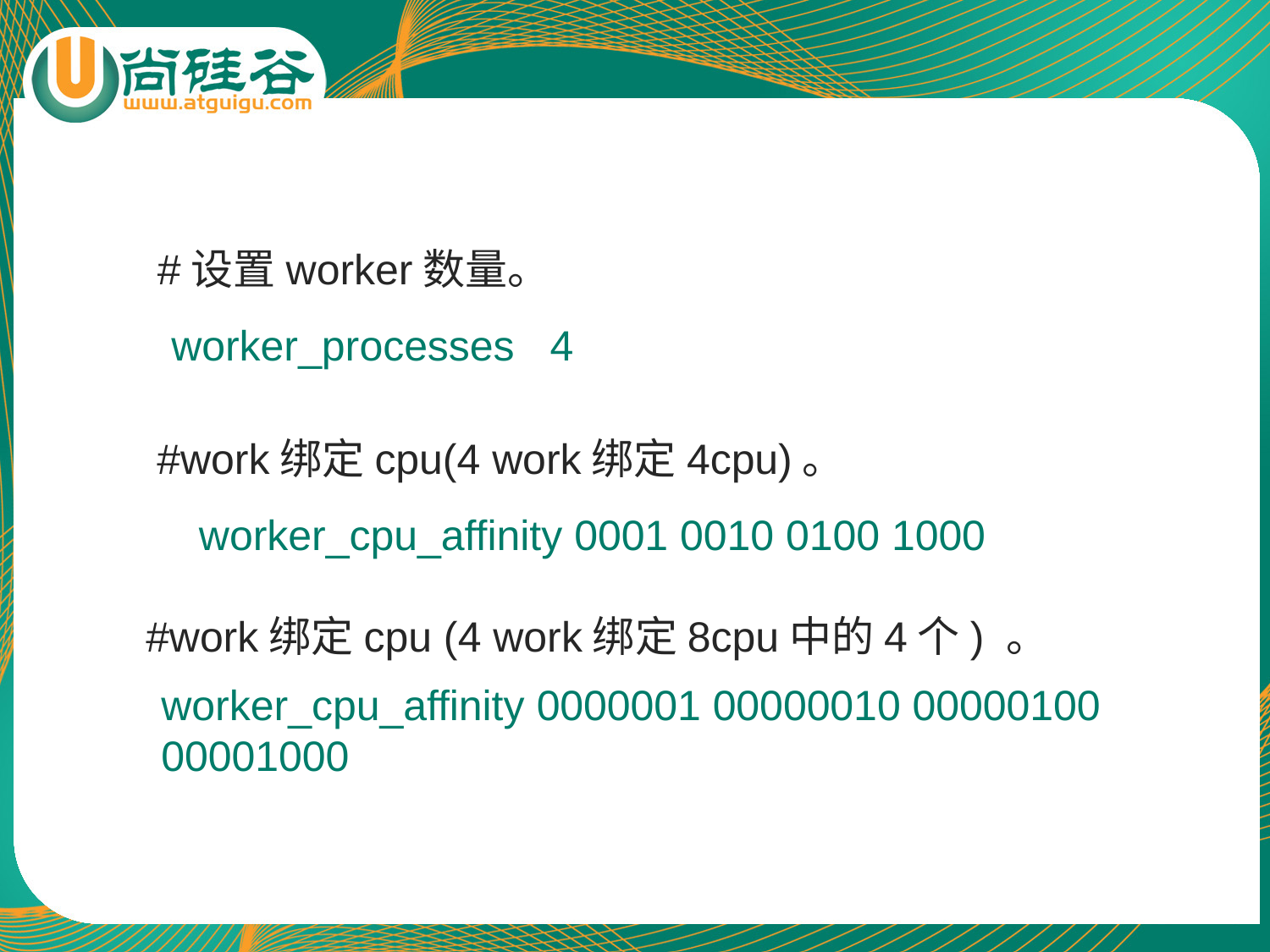

#设置worker数量。
worker_processes   4
#work绑定cpu(4 work绑定4cpu)。
worker_cpu_affinity 0001 0010 0100 1000
#work绑定cpu (4 work绑定8cpu中的4个) 。
worker_cpu_affinity 0000001 00000010 00000100 00001000